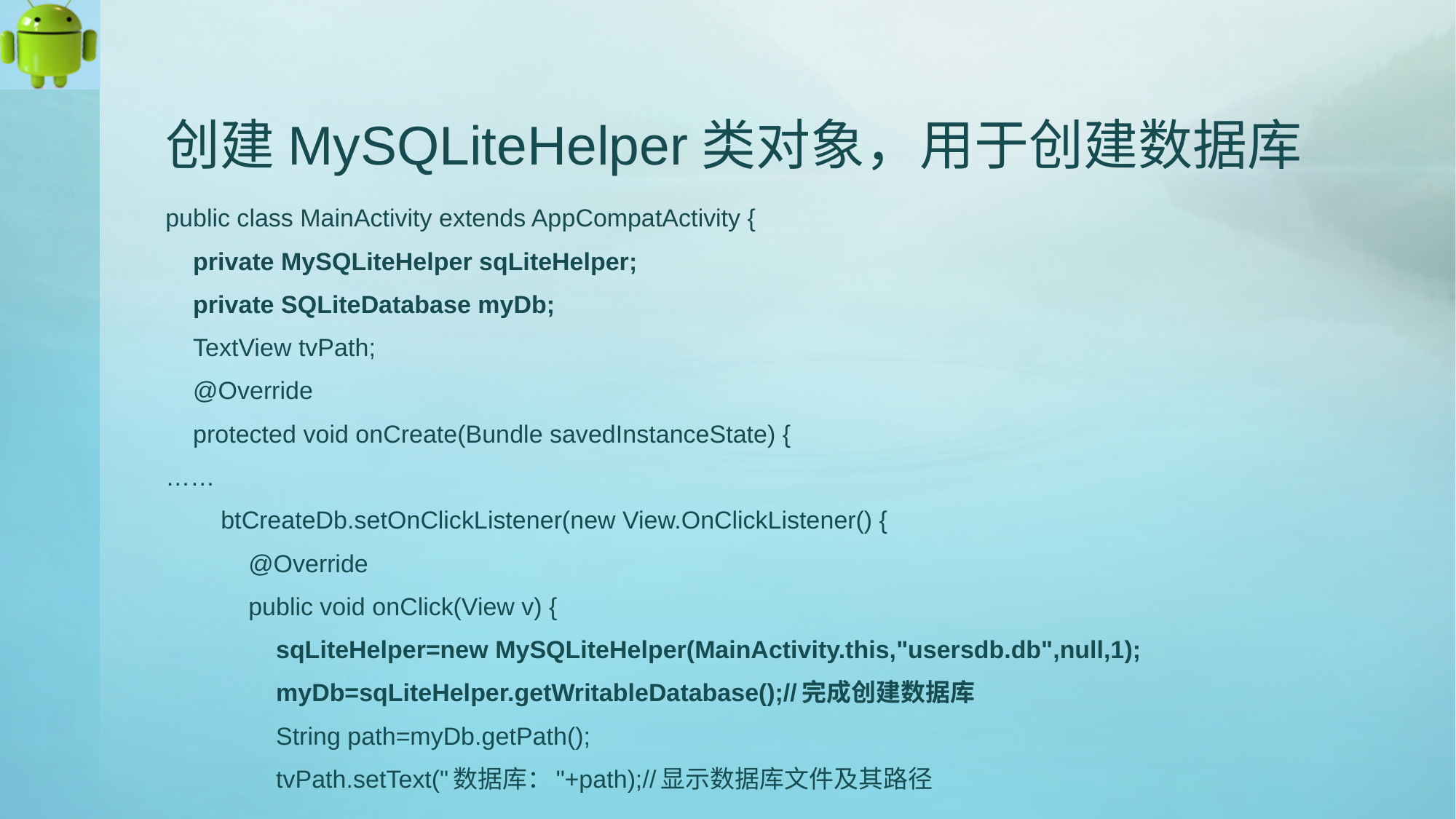

# 创建MySQLiteHelper类对象，用于创建数据库
public class MainActivity extends AppCompatActivity {
    private MySQLiteHelper sqLiteHelper;
    private SQLiteDatabase myDb;
    TextView tvPath;
    @Override
    protected void onCreate(Bundle savedInstanceState) {
……
        btCreateDb.setOnClickListener(new View.OnClickListener() {
            @Override
            public void onClick(View v) {
                sqLiteHelper=new MySQLiteHelper(MainActivity.this,"usersdb.db",null,1);
                myDb=sqLiteHelper.getWritableDatabase();//完成创建数据库
                String path=myDb.getPath();
                tvPath.setText("数据库："+path);//显示数据库文件及其路径